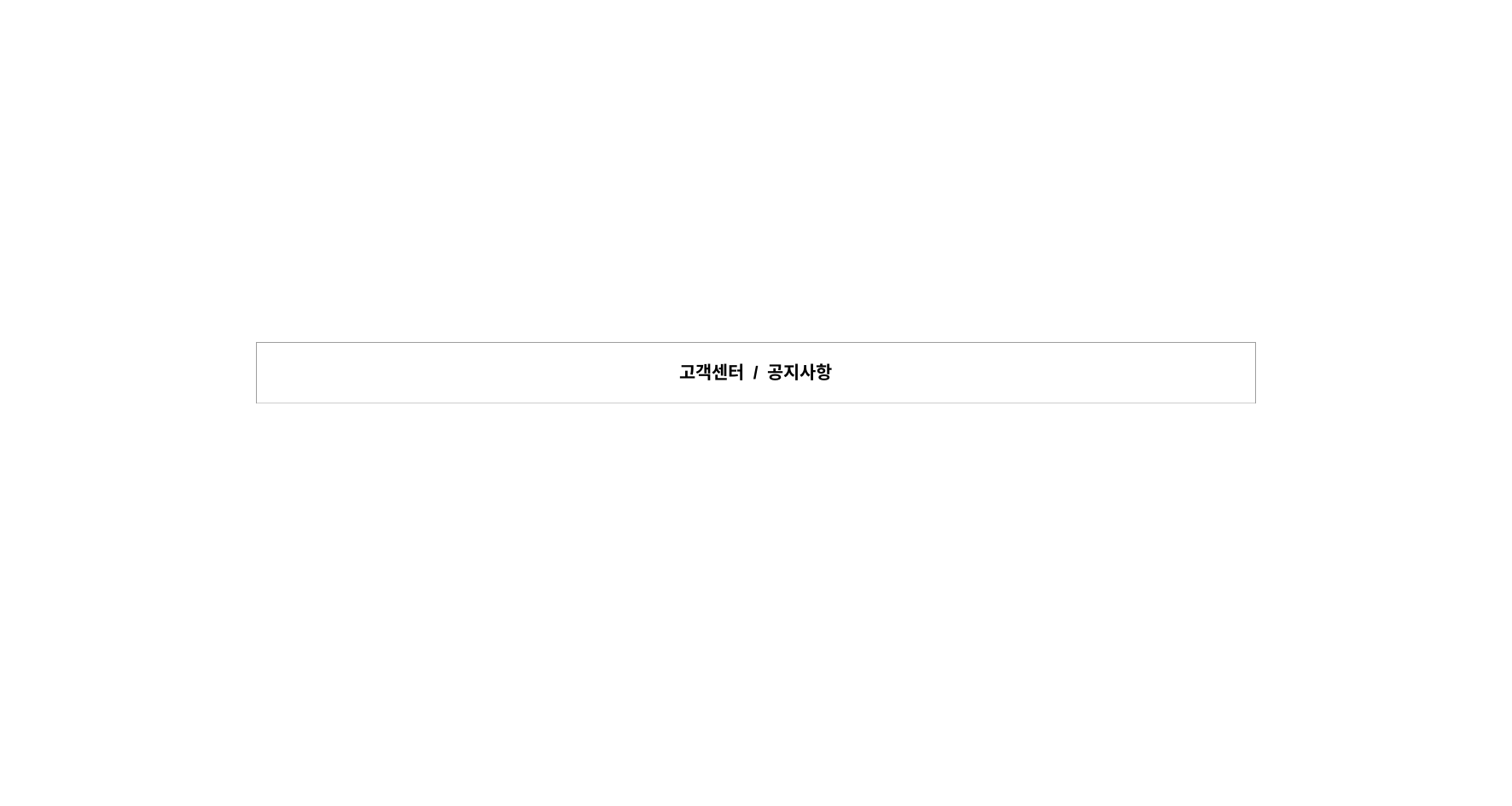

| 고객센터 / 공지사항 |
| --- |